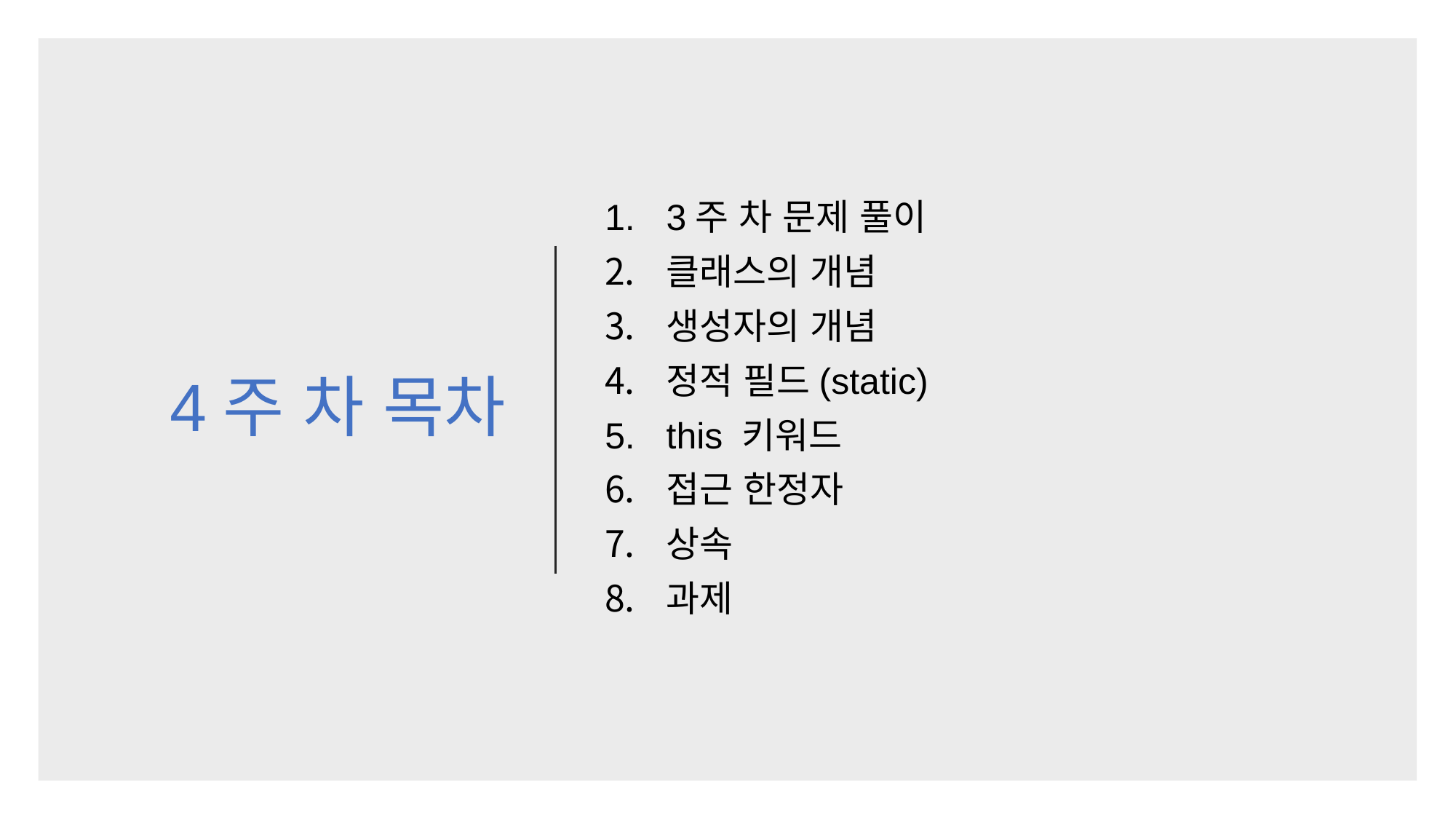

# 4주 차 목차
3주 차 문제 풀이
클래스의 개념
생성자의 개념
정적 필드(static)
this 키워드
접근 한정자
상속
과제